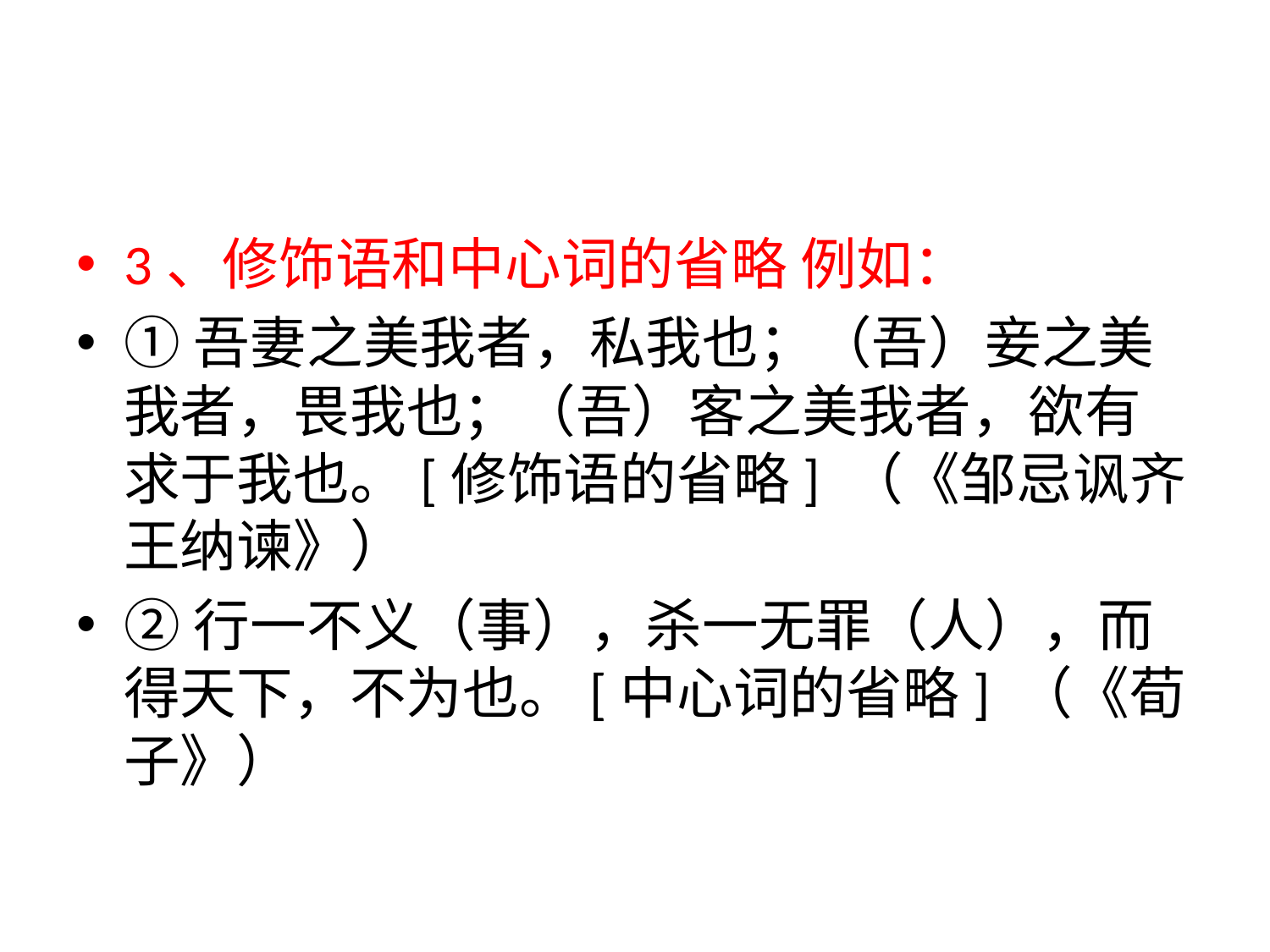

#
3、修饰语和中心词的省略 例如：
①吾妻之美我者，私我也；（吾）妾之美我者，畏我也；（吾）客之美我者，欲有求于我也。[修饰语的省略] （《邹忌讽齐王纳谏》）
②行一不义（事），杀一无罪（人），而得天下，不为也。[中心词的省略] （《荀子》）